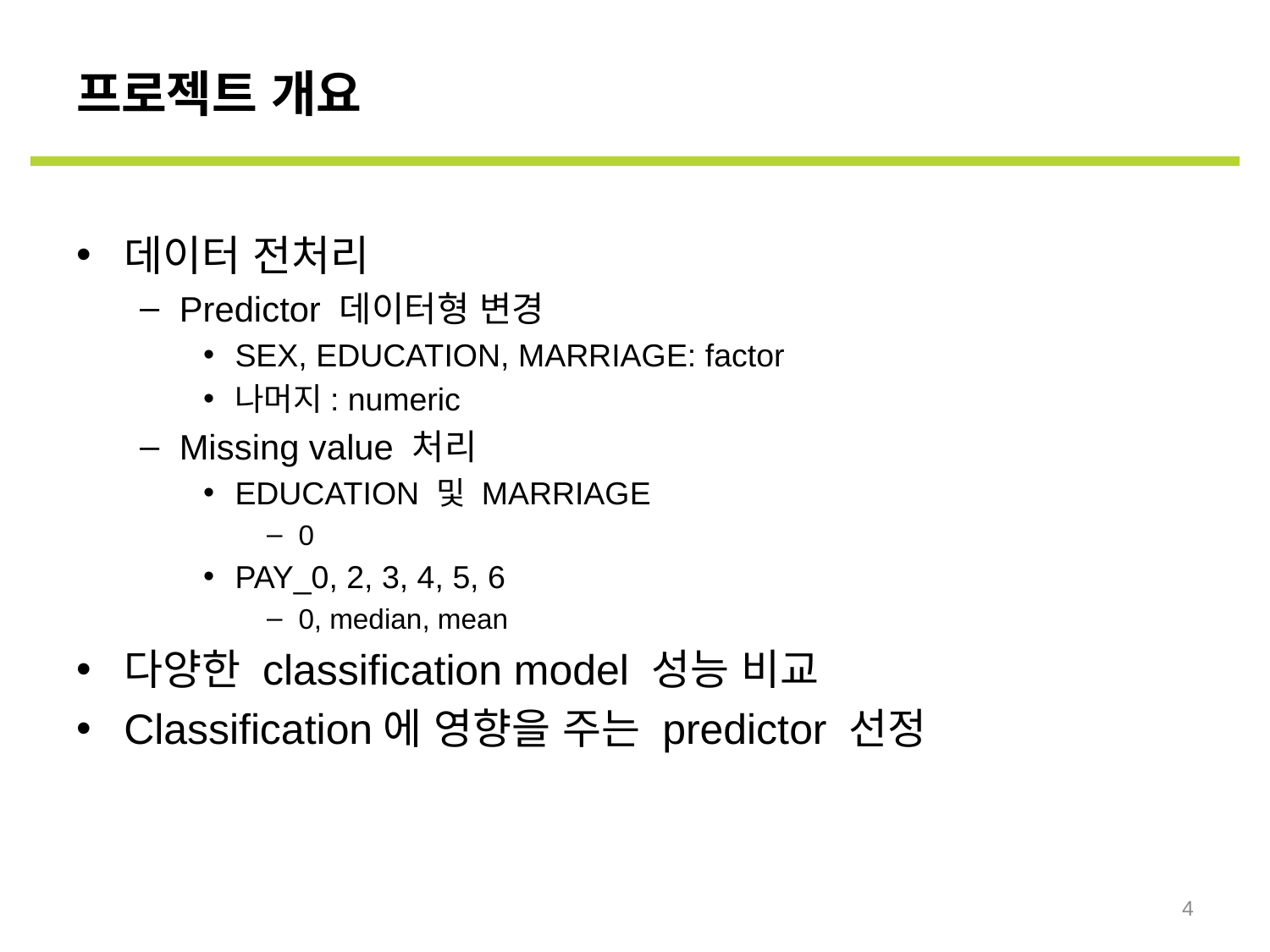

# 프로젝트 개요
데이터 전처리
Predictor 데이터형 변경
SEX, EDUCATION, MARRIAGE: factor
나머지: numeric
Missing value 처리
EDUCATION 및 MARRIAGE
0
PAY_0, 2, 3, 4, 5, 6
0, median, mean
다양한 classification model 성능 비교
Classification에 영향을 주는 predictor 선정
4